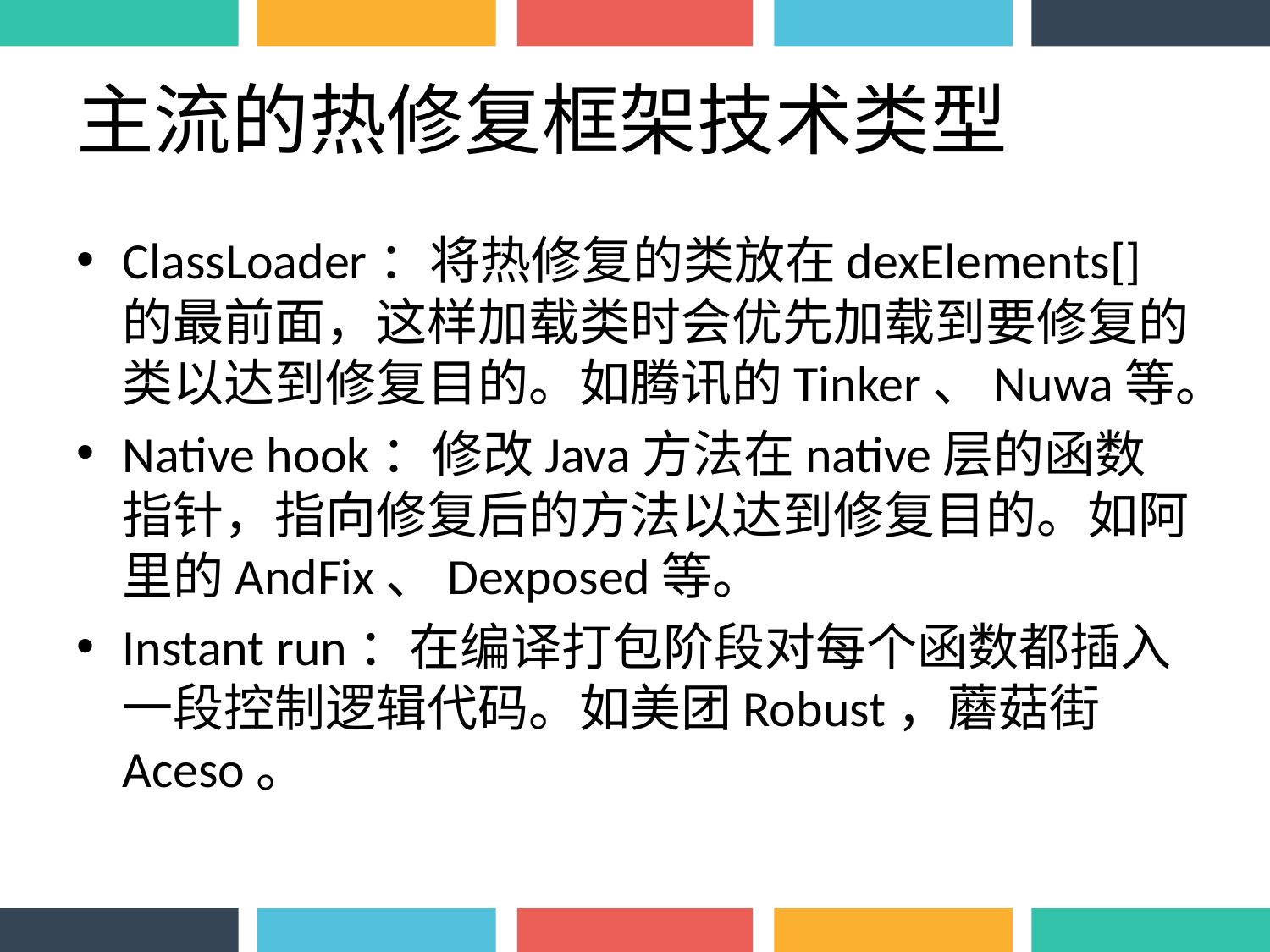

# 主流的热修复框架技术类型
ClassLoader：将热修复的类放在dexElements[]的最前面，这样加载类时会优先加载到要修复的类以达到修复目的。如腾讯的Tinker、Nuwa等。
Native hook：修改Java方法在native层的函数指针，指向修复后的方法以达到修复目的。如阿里的AndFix、Dexposed等。
Instant run：在编译打包阶段对每个函数都插入一段控制逻辑代码。如美团Robust，蘑菇街Aceso。